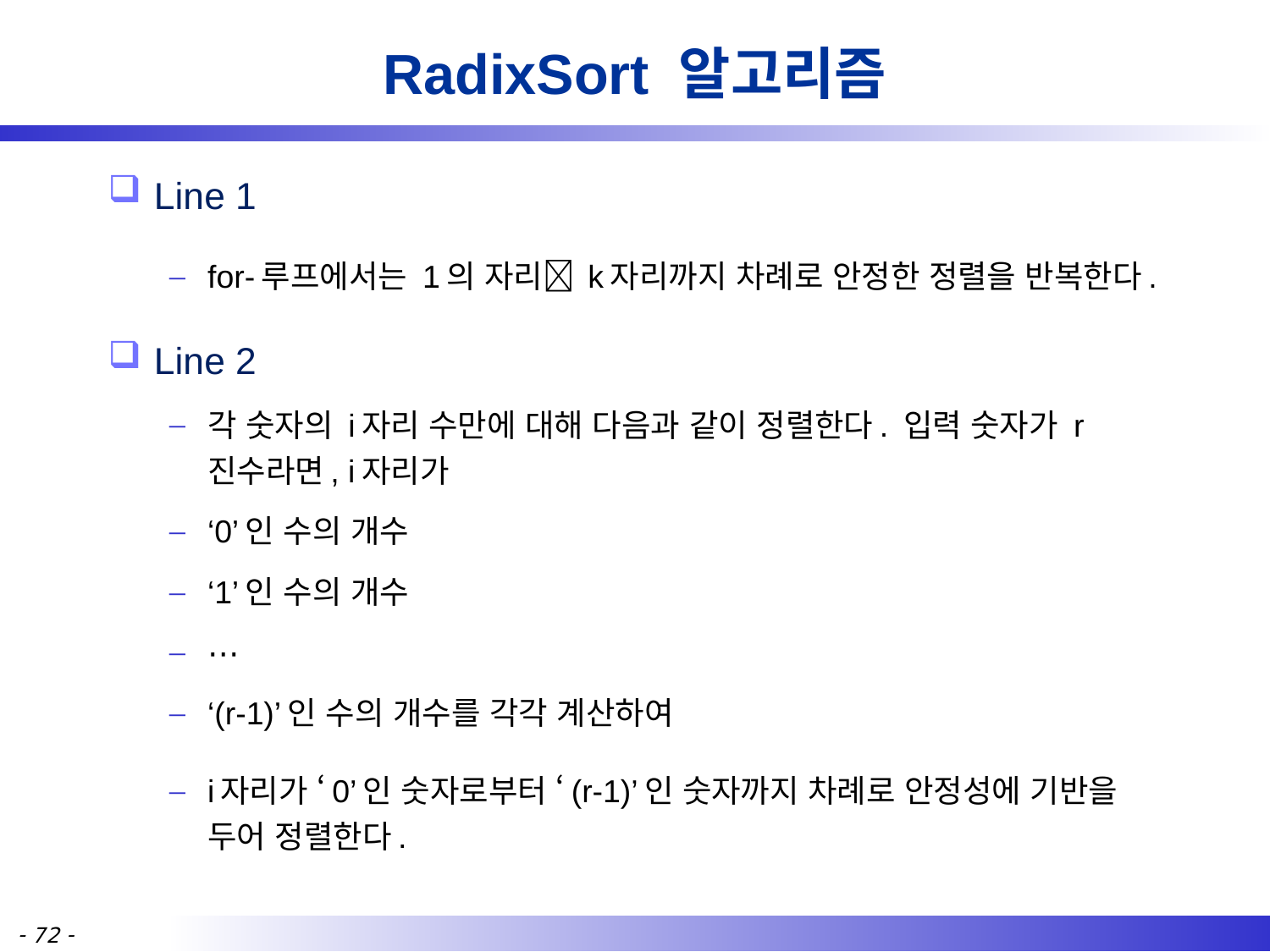

# RadixSort 알고리즘
Line 1
for-루프에서는 1의 자리∼ k자리까지 차례로 안정한 정렬을 반복한다.
Line 2
각 숫자의 i자리 수만에 대해 다음과 같이 정렬한다. 입력 숫자가 r진수라면, i자리가
‘0’인 수의 개수
‘1’인 수의 개수
⋯
‘(r-1)’인 수의 개수를 각각 계산하여
i자리가 ‘0’인 숫자로부터 ‘(r-1)’인 숫자까지 차례로 안정성에 기반을 두어 정렬한다.
- 72 -